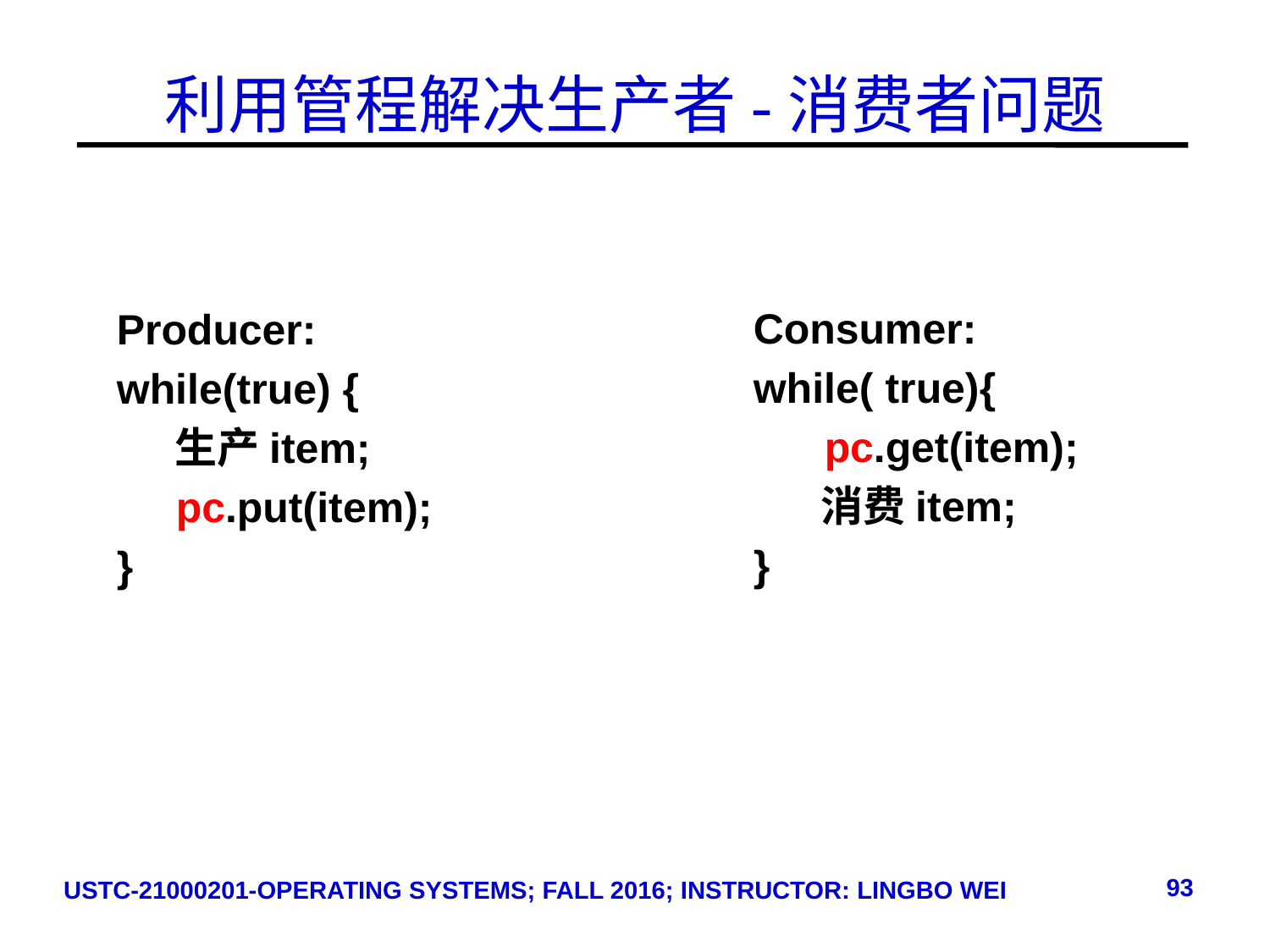

# 利用管程解决生产者-消费者问题
Consumer:
while( true){
      pc.get(item);
      消费item;
}
Producer:
while(true) {
     生产item;
     pc.put(item);
}

93
USTC-21000201-OPERATING SYSTEMS; FALL 2016; INSTRUCTOR: LINGBO WEI